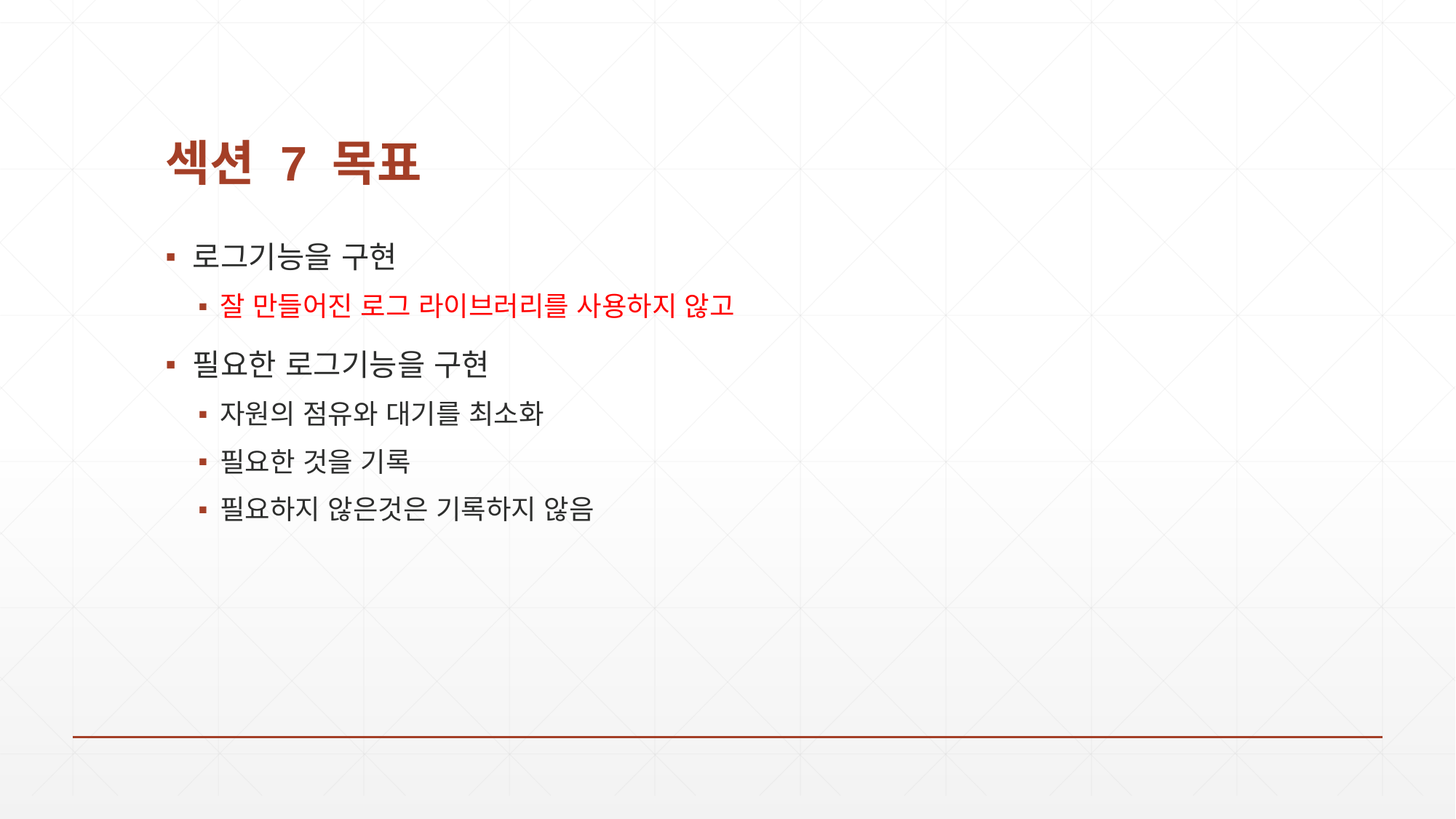

# 섹션 7 목표
로그기능을 구현
잘 만들어진 로그 라이브러리를 사용하지 않고
필요한 로그기능을 구현
자원의 점유와 대기를 최소화
필요한 것을 기록
필요하지 않은것은 기록하지 않음